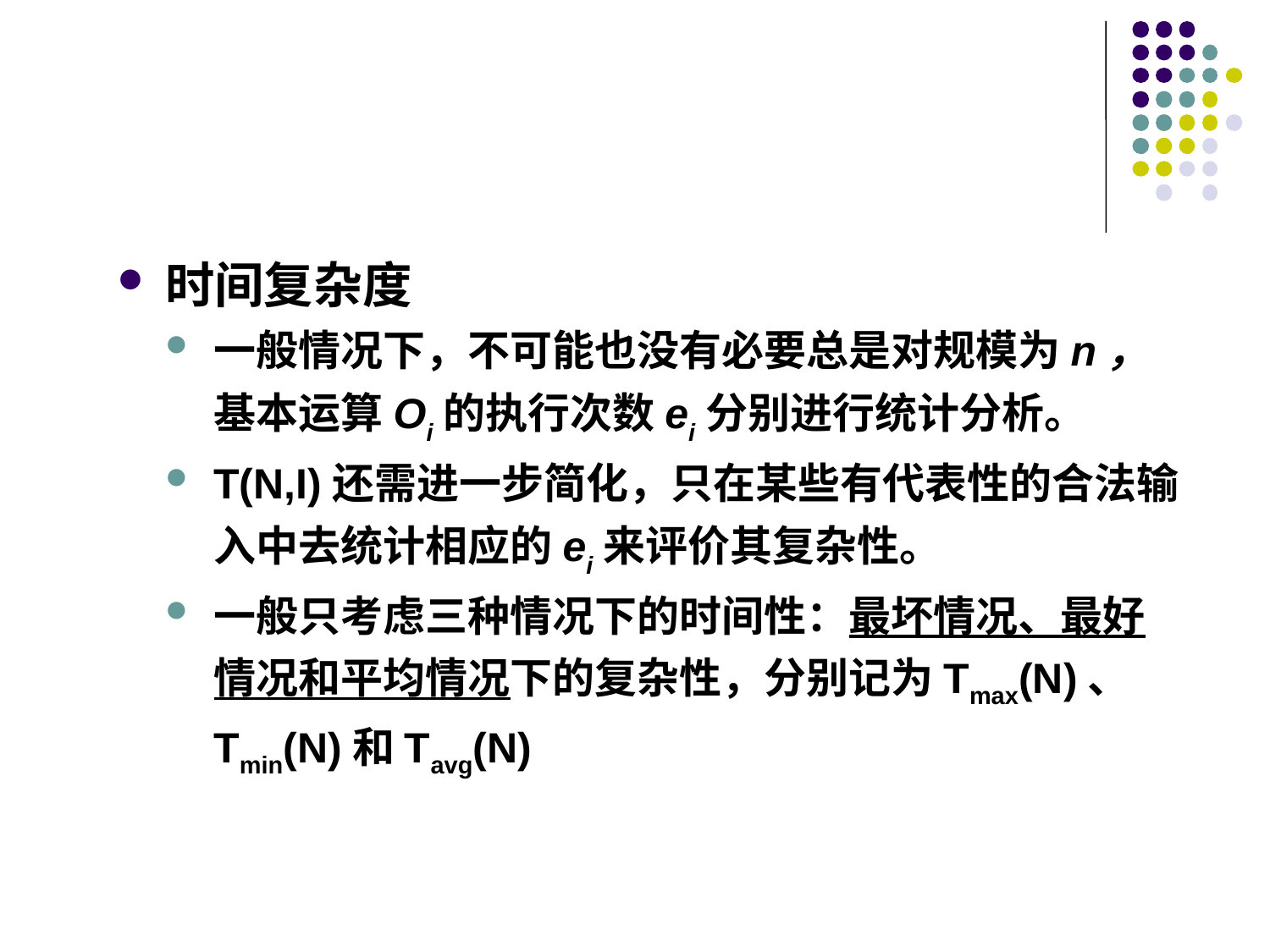

时间复杂度
一般情况下，不可能也没有必要总是对规模为n，基本运算Oi的执行次数ei分别进行统计分析。
T(N,I)还需进一步简化，只在某些有代表性的合法输入中去统计相应的ei来评价其复杂性。
一般只考虑三种情况下的时间性：最坏情况、最好情况和平均情况下的复杂性，分别记为Tmax(N)、 Tmin(N)和Tavg(N)